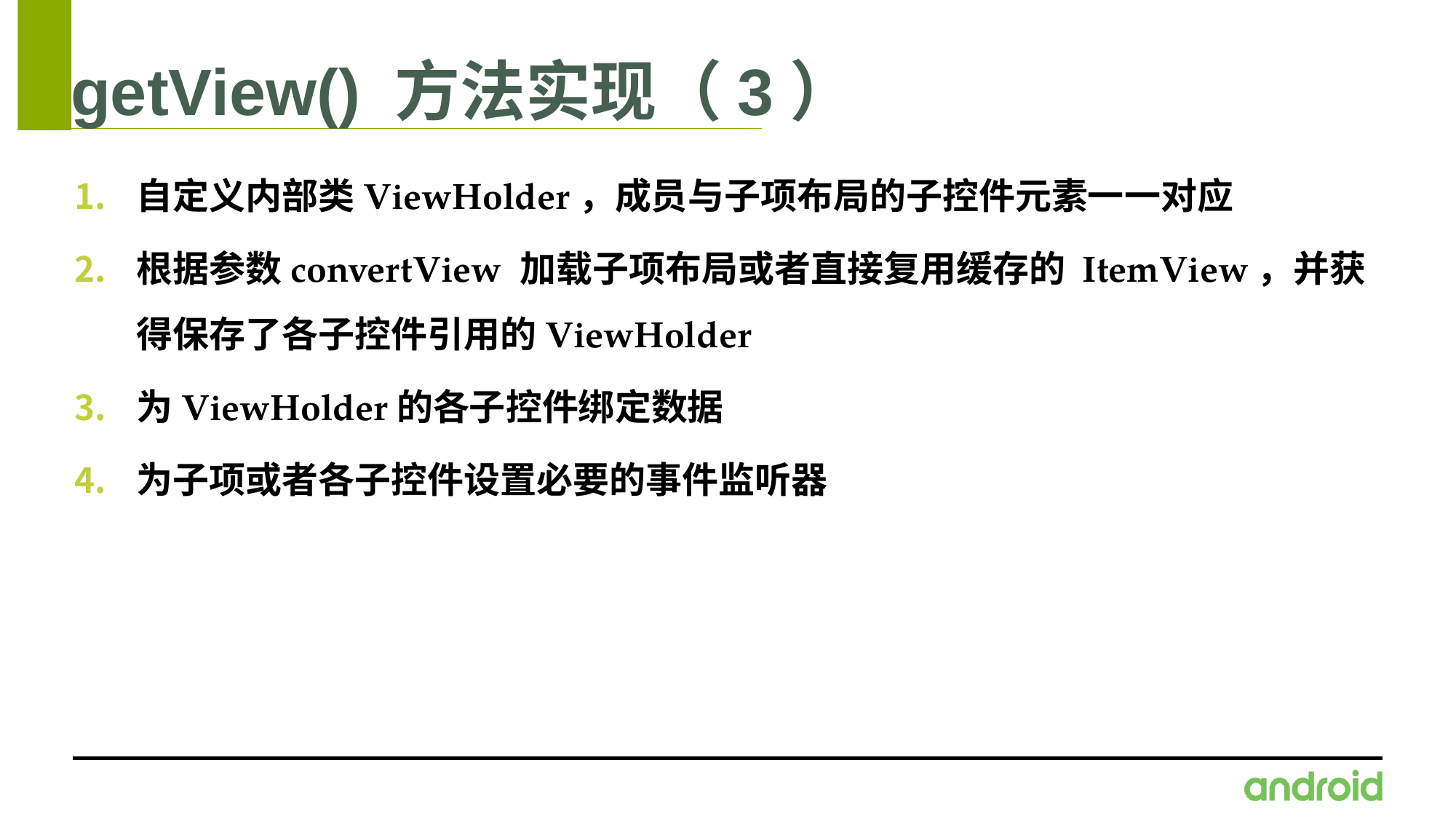

# getView() 方法实现（3）
自定义内部类ViewHolder，成员与子项布局的子控件元素一一对应
根据参数convertView 加载子项布局或者直接复用缓存的 ItemView，并获得保存了各子控件引用的ViewHolder
为ViewHolder的各子控件绑定数据
为子项或者各子控件设置必要的事件监听器